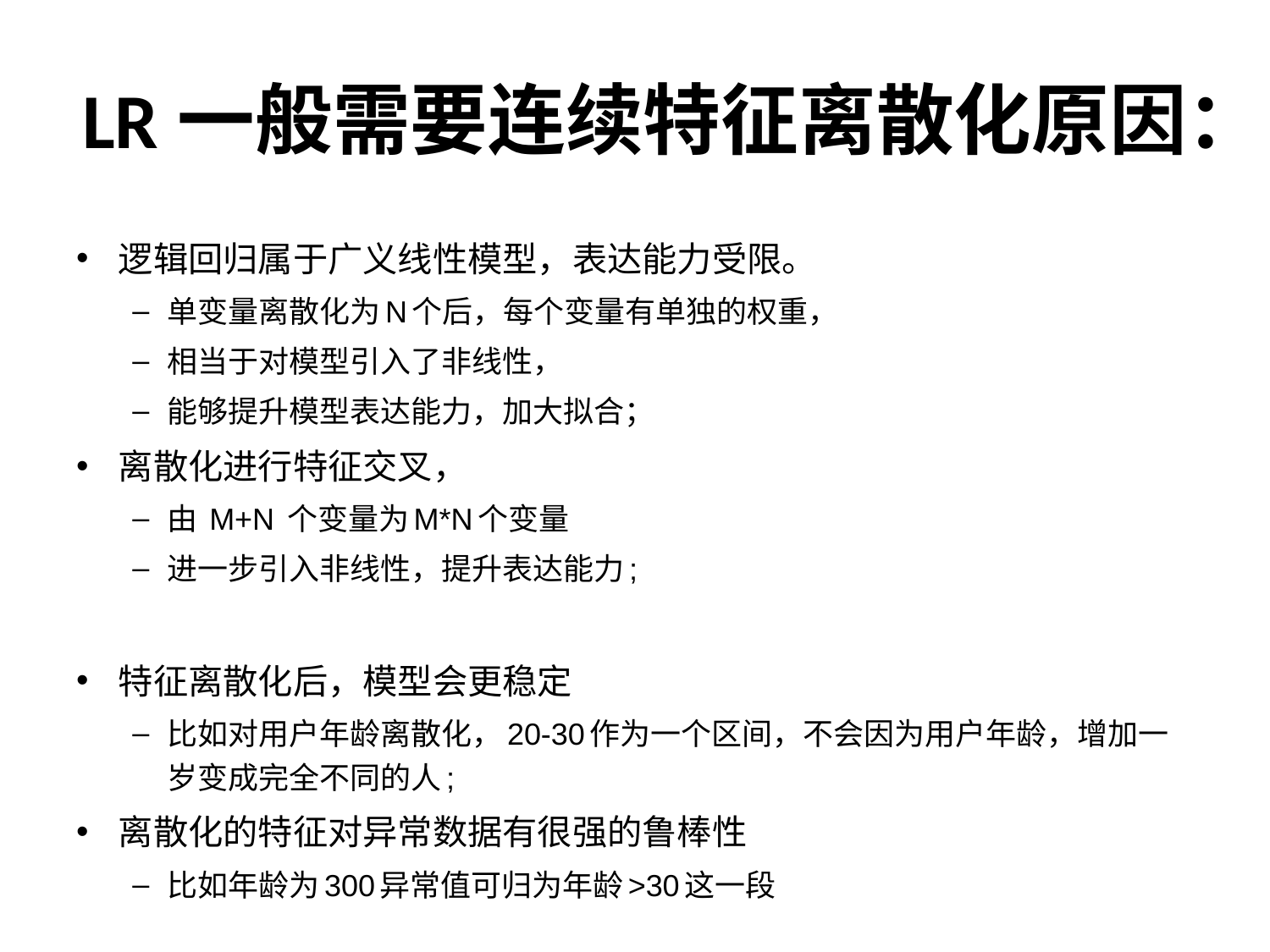

# LR一般需要连续特征离散化原因：
逻辑回归属于广义线性模型，表达能力受限。
单变量离散化为N个后，每个变量有单独的权重，
相当于对模型引入了非线性，
能够提升模型表达能力，加大拟合；
离散化进行特征交叉，
由 M+N 个变量为M*N个变量
进一步引入非线性，提升表达能力;

特征离散化后，模型会更稳定
比如对用户年龄离散化，20-30作为一个区间，不会因为用户年龄，增加一岁变成完全不同的人;
离散化的特征对异常数据有很强的鲁棒性
比如年龄为300异常值可归为年龄>30这一段